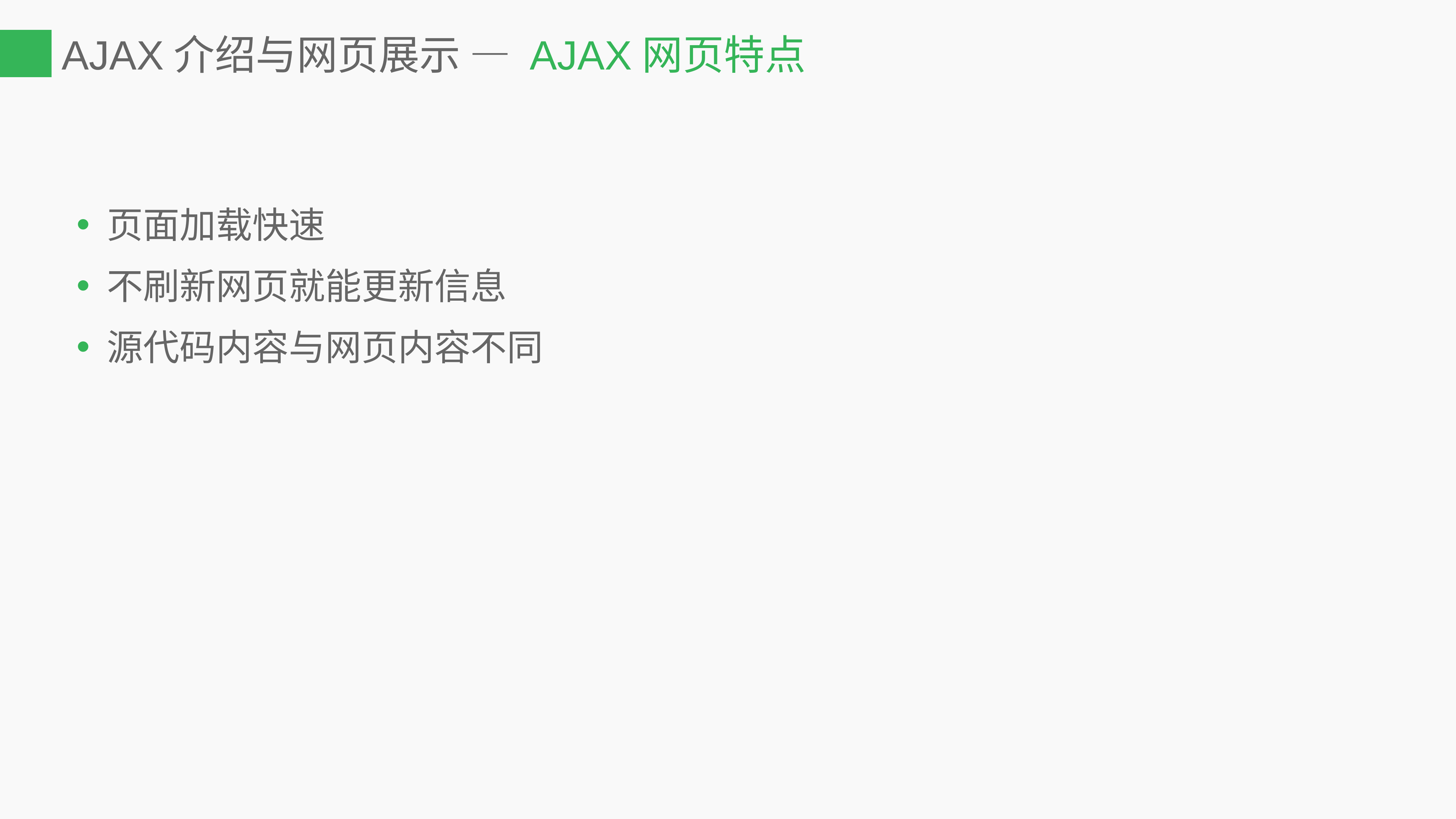

# AJAX介绍与网页展示 — AJAX网页特点
页面加载快速
不刷新网页就能更新信息
源代码内容与网页内容不同